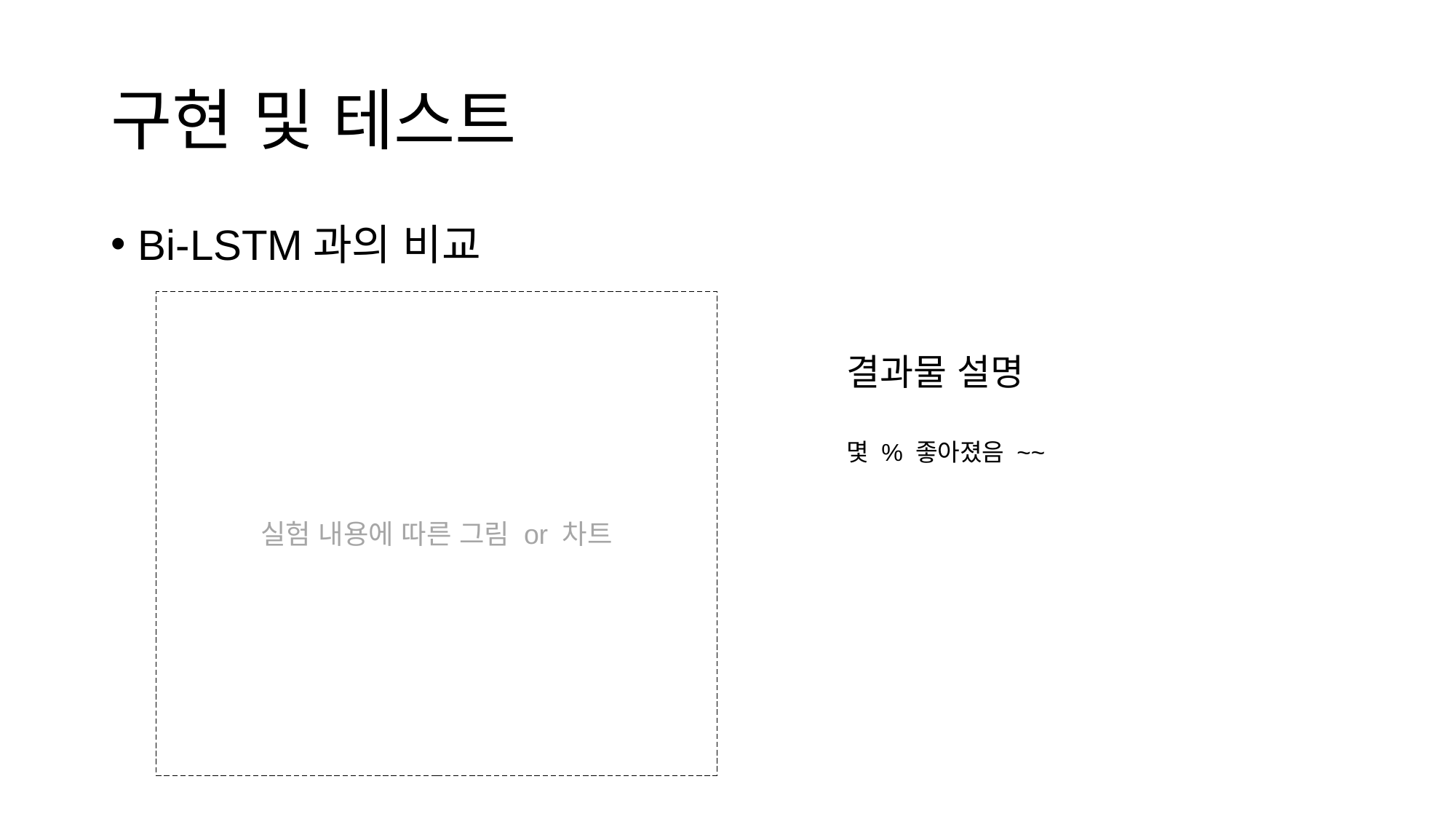

# 구현 및 테스트
Bi-LSTM과의 비교
실험 내용에 따른 그림 or 차트
결과물 설명

몇 % 좋아졌음 ~~